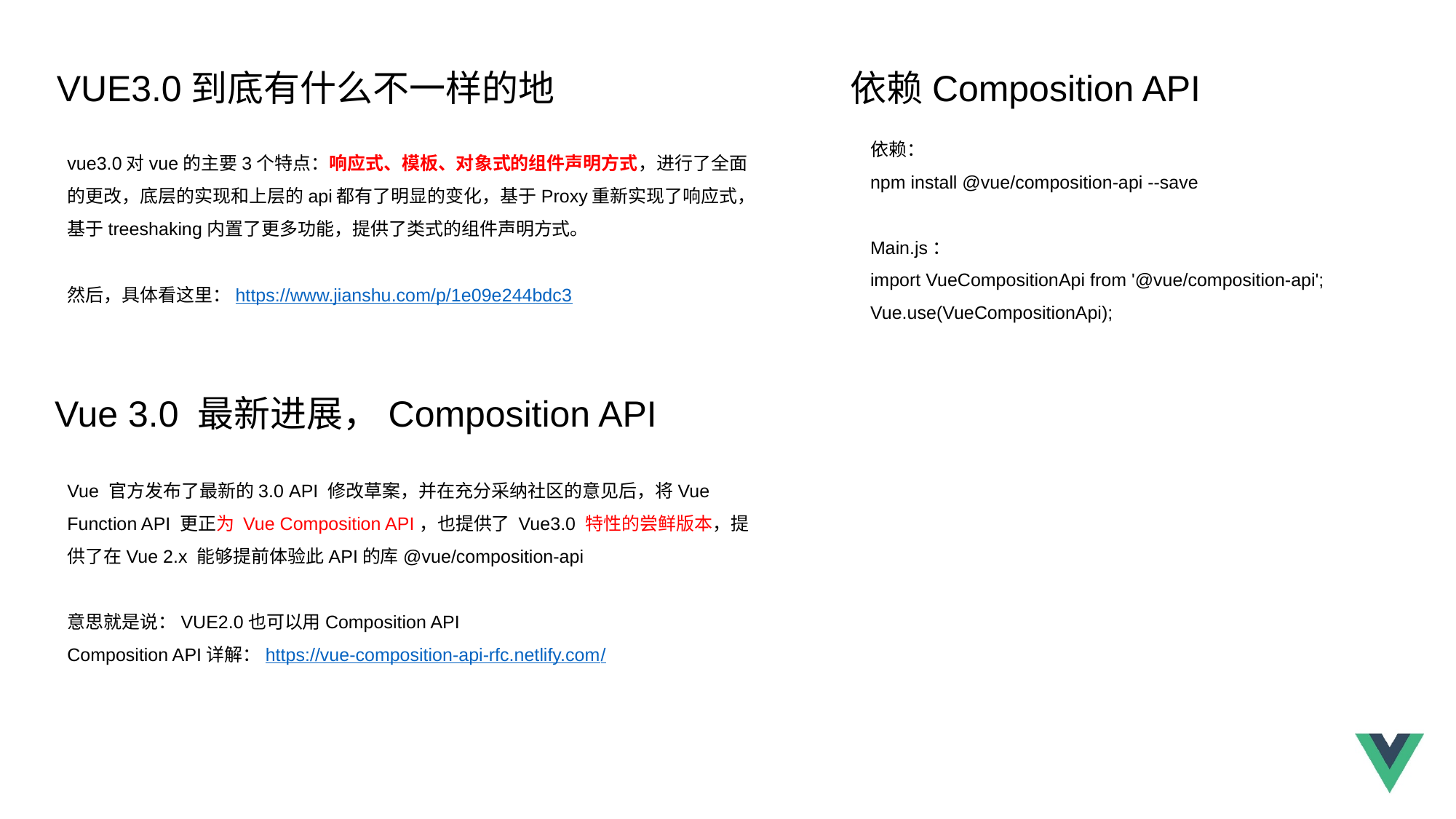

VUE3.0到底有什么不一样的地
依赖Composition API
依赖：
npm install @vue/composition-api --save

Main.js：
import VueCompositionApi from '@vue/composition-api'; Vue.use(VueCompositionApi);
vue3.0对vue的主要3个特点：响应式、模板、对象式的组件声明方式，进行了全面的更改，底层的实现和上层的api都有了明显的变化，基于Proxy重新实现了响应式，基于treeshaking内置了更多功能，提供了类式的组件声明方式。
然后，具体看这里：https://www.jianshu.com/p/1e09e244bdc3
Vue 3.0 最新进展，Composition API
Vue 官方发布了最新的3.0 API 修改草案，并在充分采纳社区的意见后，将Vue Function API 更正为 Vue Composition API，也提供了 Vue3.0 特性的尝鲜版本，提供了在Vue 2.x 能够提前体验此API的库@vue/composition-api

意思就是说：VUE2.0也可以用Composition API
Composition API详解：https://vue-composition-api-rfc.netlify.com/